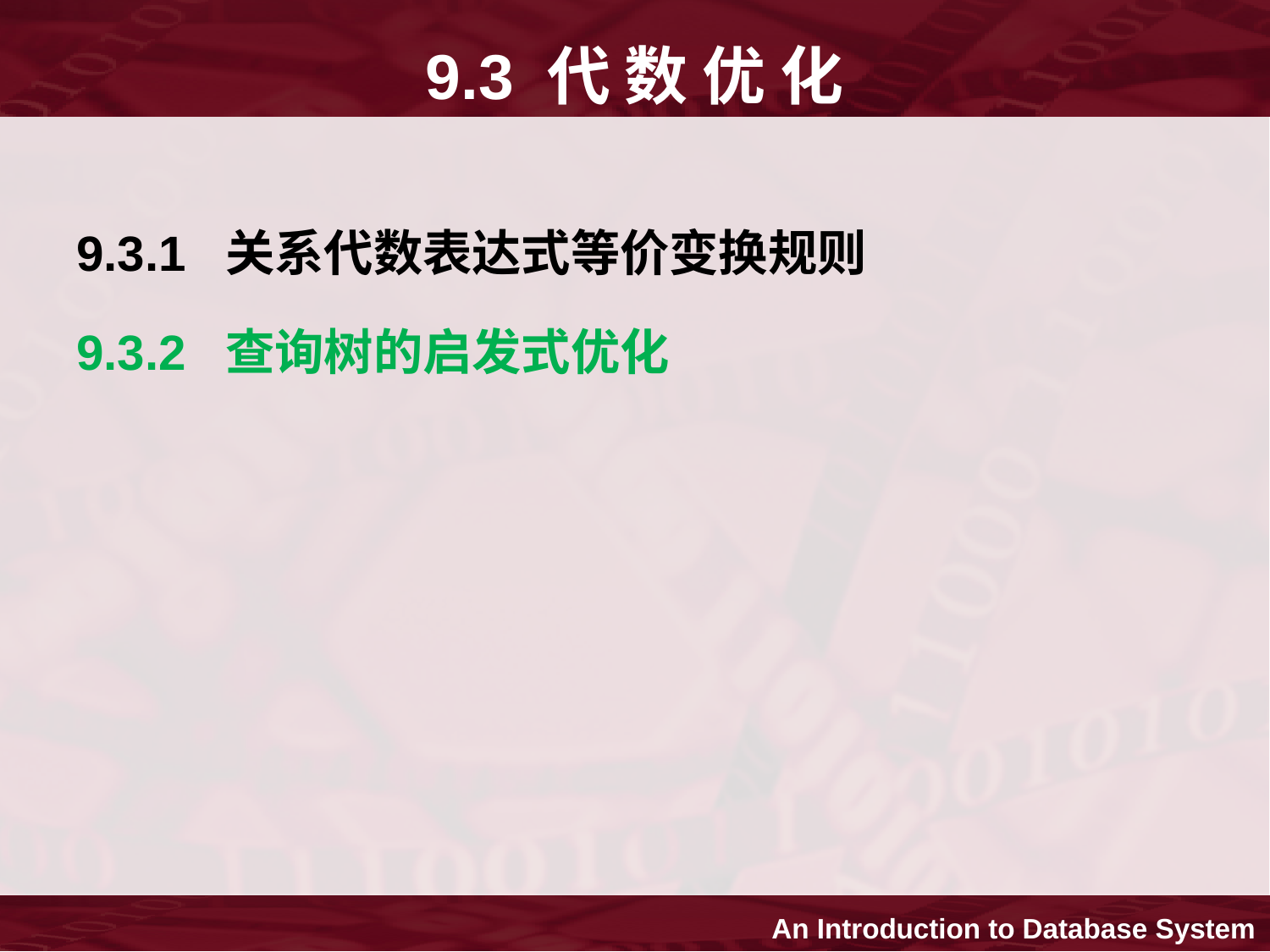

# 9.3 代 数 优 化
9.3.1  关系代数表达式等价变换规则
9.3.2  查询树的启发式优化